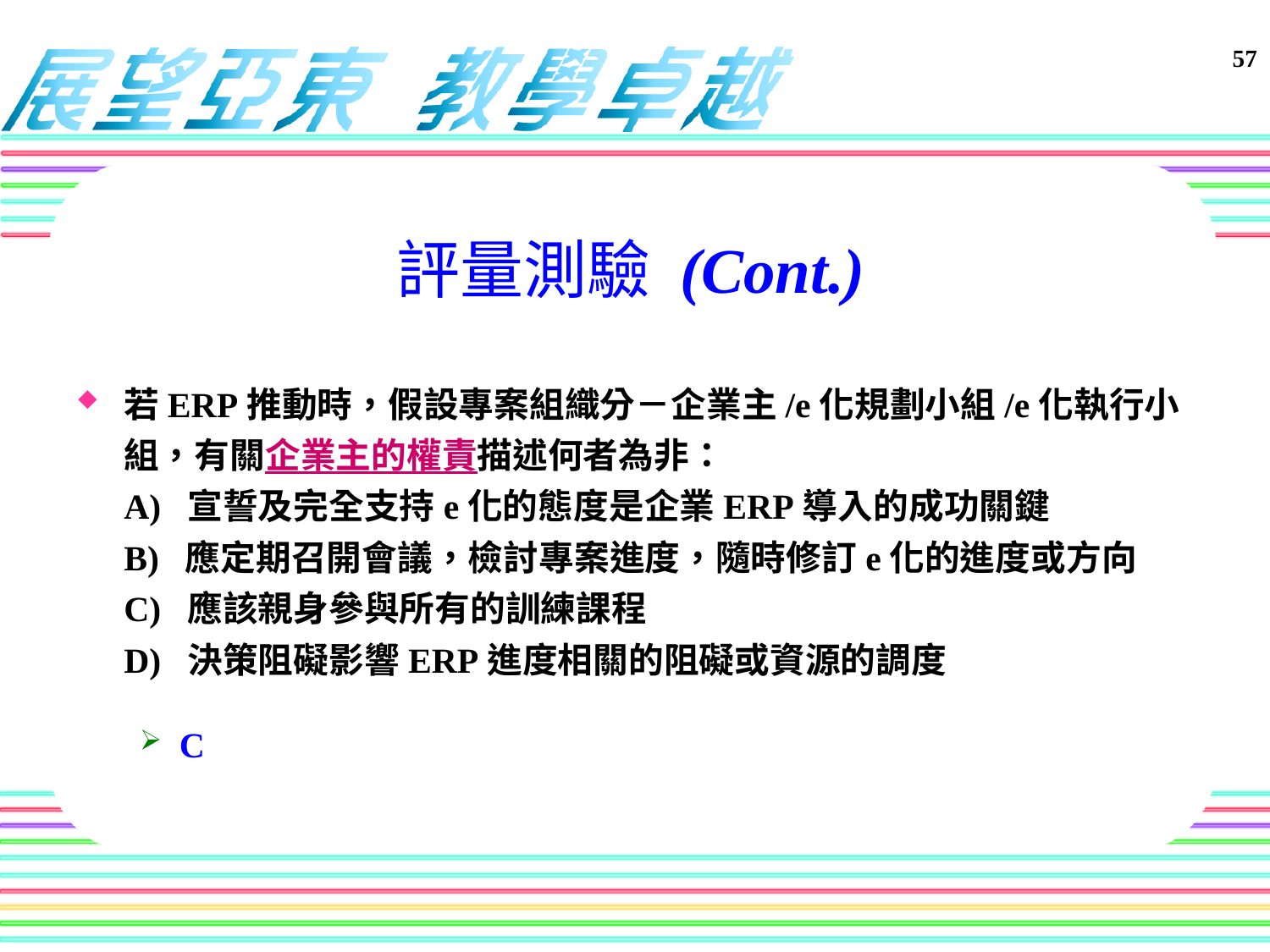

評量測驗 (Cont.)
若ERP推動時，假設專案組織分－企業主/e化規劃小組/e化執行小組，有關企業主的權責描述何者為非：
A)  宣誓及完全支持e化的態度是企業ERP導入的成功關鍵
B)  應定期召開會議，檢討專案進度，隨時修訂e化的進度或方向
C)  應該親身參與所有的訓練課程
D)  決策阻礙影響ERP進度相關的阻礙或資源的調度
C